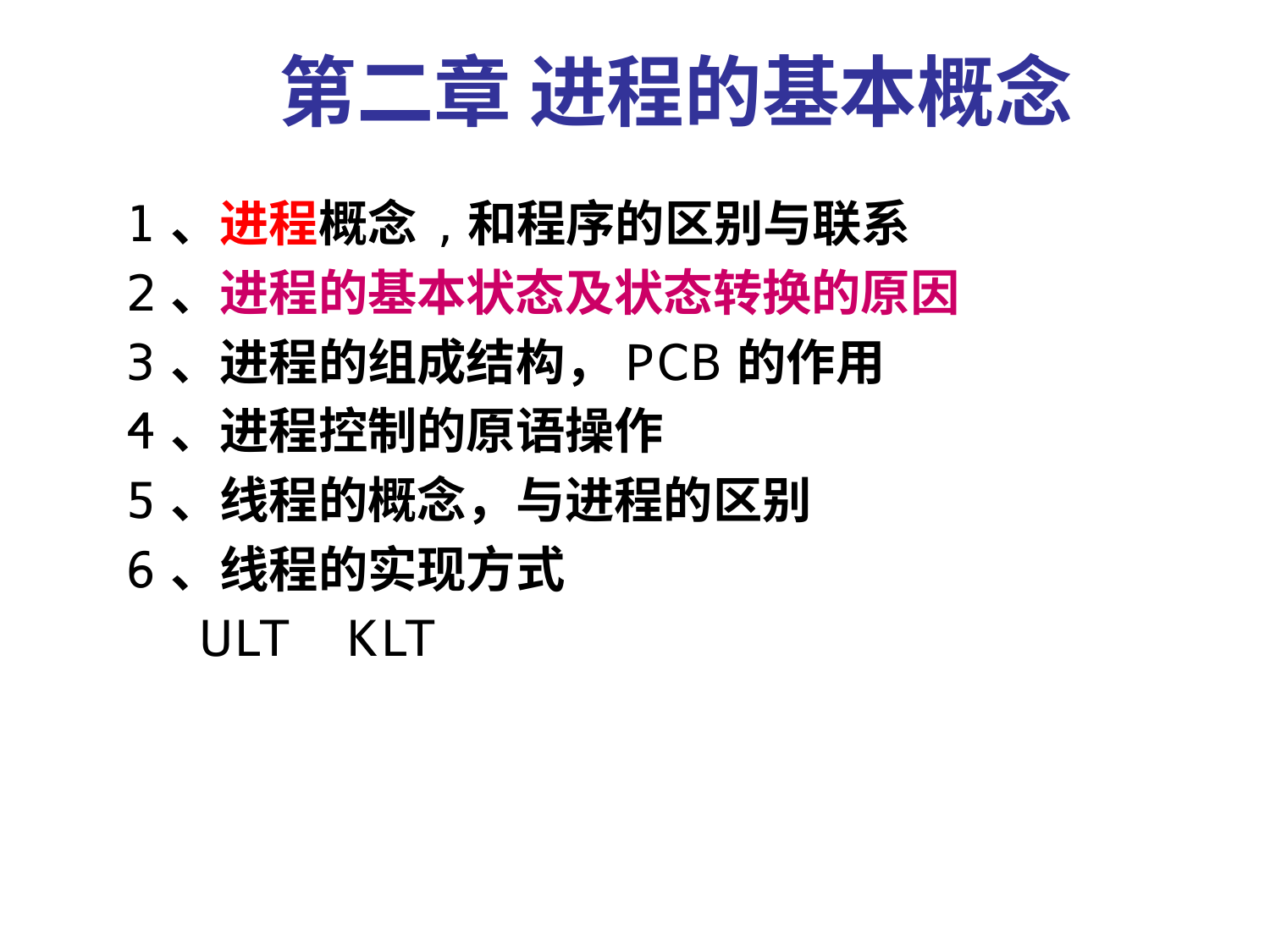

第二章 进程的基本概念
1、进程概念 ,和程序的区别与联系
2、进程的基本状态及状态转换的原因
3、进程的组成结构，PCB的作用
4、进程控制的原语操作
5、线程的概念，与进程的区别
6、线程的实现方式
     ULT    KLT